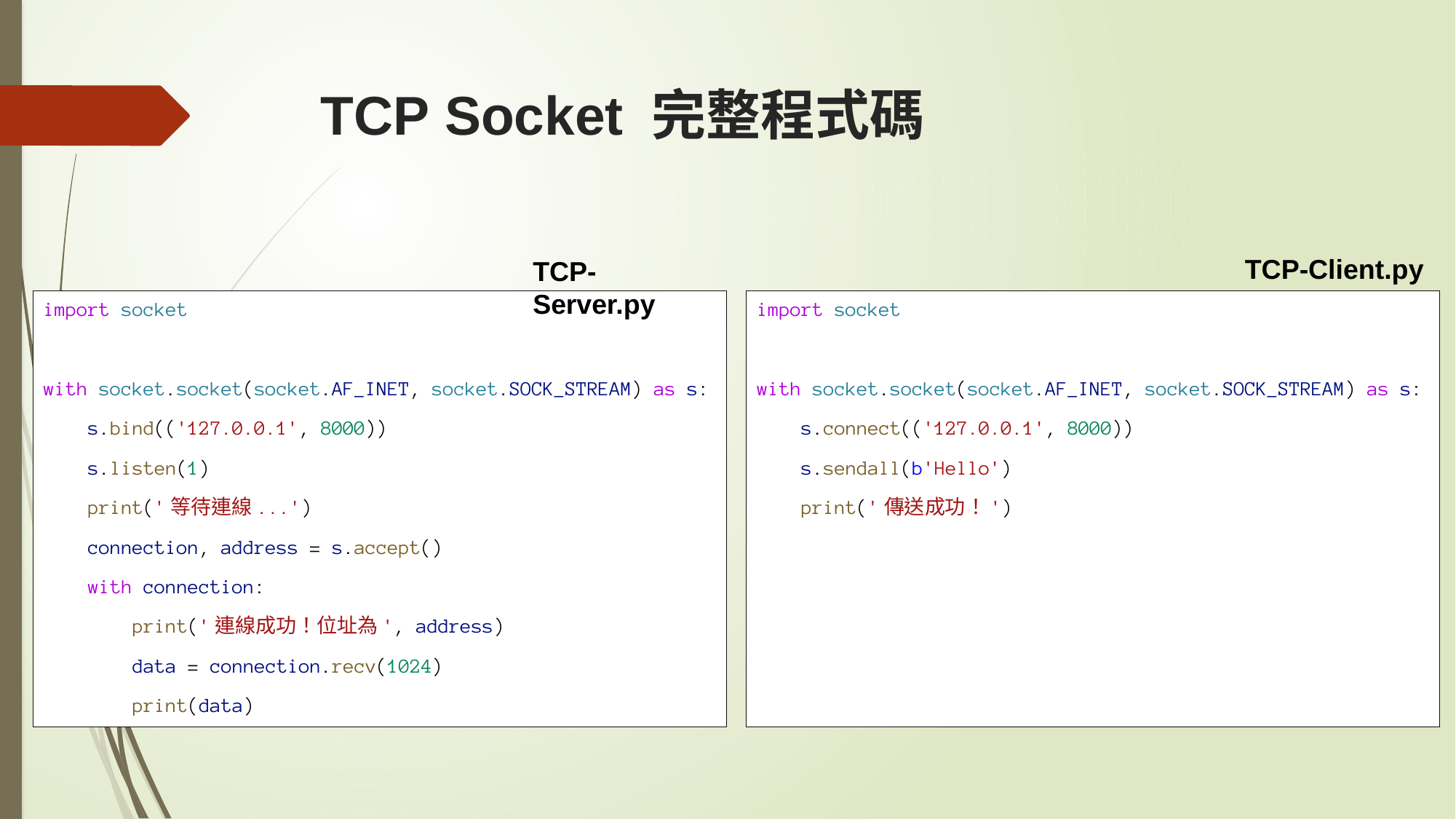

# TCP Socket 完整程式碼
TCP-Client.py
TCP-Server.py
import socket

with socket.socket(socket.AF_INET, socket.SOCK_STREAM) as s:
    s.bind(('127.0.0.1', 8000))
    s.listen(1)
    print('等待連線...')
    connection, address = s.accept()
    with connection:
        print('連線成功！位址為', address)
        data = connection.recv(1024)
        print(data)
import socket

with socket.socket(socket.AF_INET, socket.SOCK_STREAM) as s:
    s.connect(('127.0.0.1', 8000))
    s.sendall(b'Hello')
    print('傳送成功！')